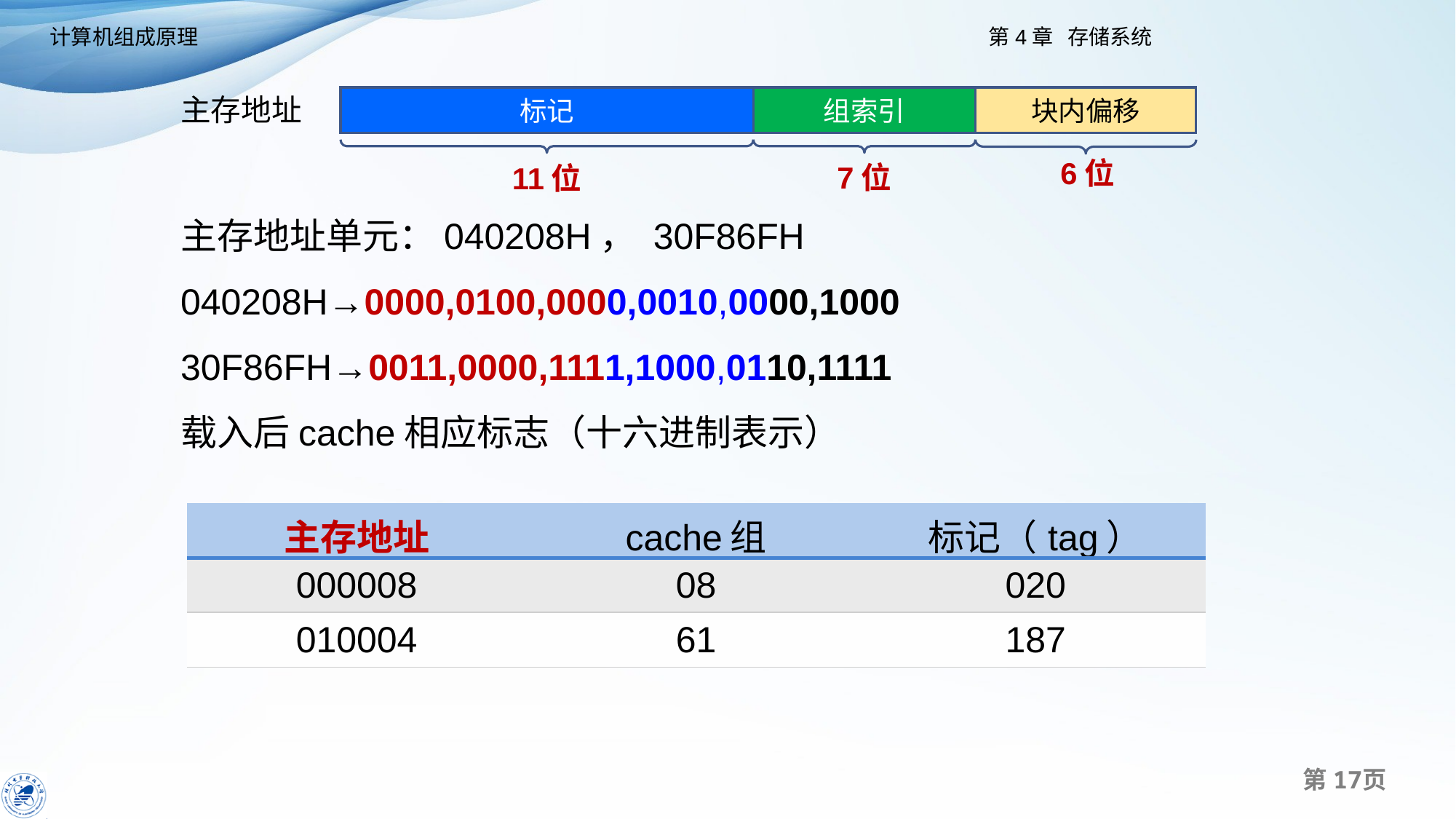

主存地址

标记
组索引
块内偏移
6位
7位
11位
主存地址单元：040208H， 30F86FH
040208H→0000,0100,0000,0010,0000,1000
30F86FH→0011,0000,1111,1000,0110,1111
载入后cache相应标志（十六进制表示）
| 主存地址 | cache组 | 标记（tag） |
| --- | --- | --- |
| 000008 | 08 | 020 |
| 010004 | 61 | 187 |